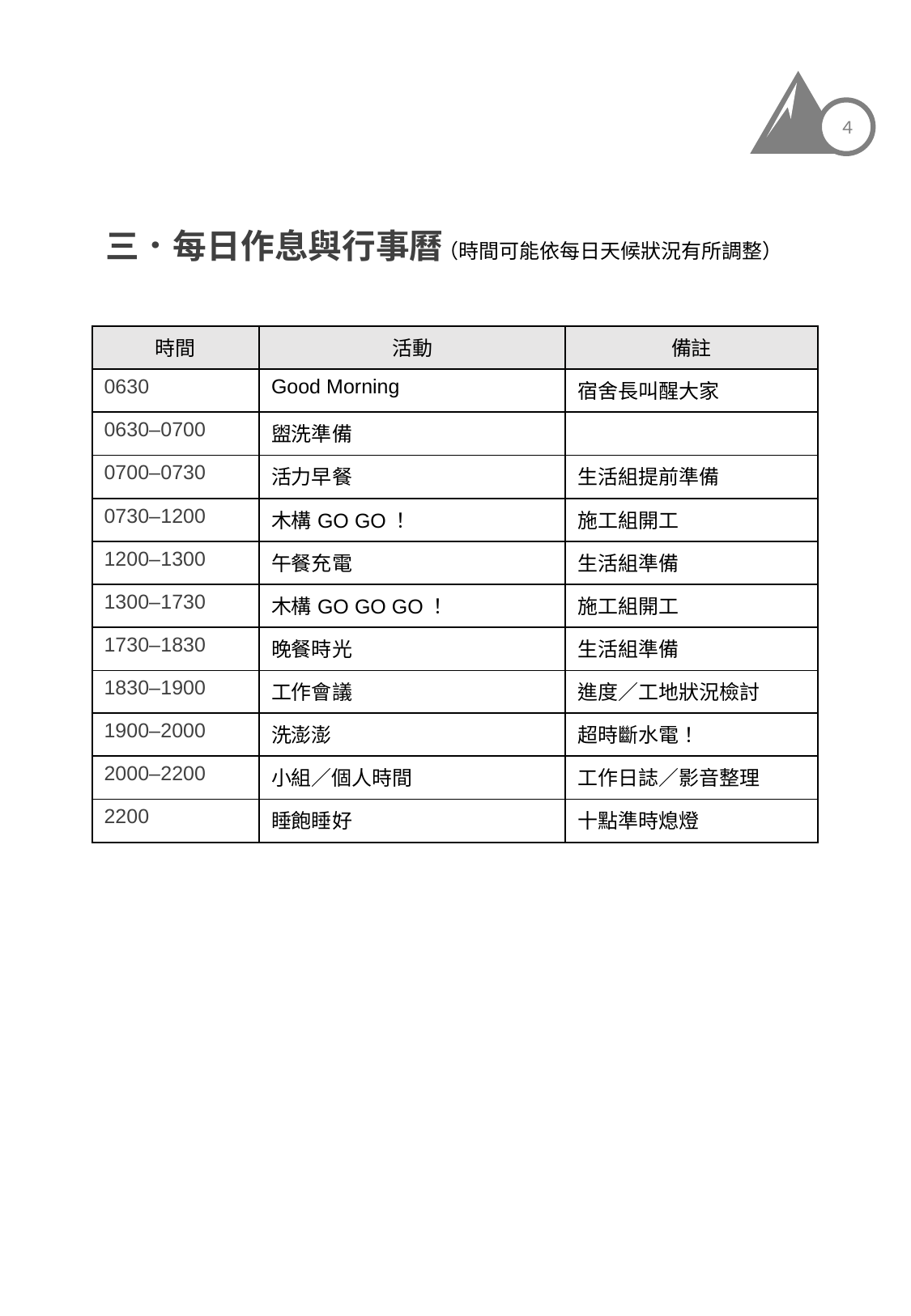

４
三．每日作息與行事曆
（時間可能依每日天候狀況有所調整）
| 時間 | 活動 | 備註 |
| --- | --- | --- |
| 0630 | Good Morning | 宿舍長叫醒大家 |
| 0630–0700 | 盥洗準備 |  |
| 0700–0730 | 活力早餐 | 生活組提前準備 |
| 0730–1200 | 木構GO GO！ | 施工組開工 |
| 1200–1300 | 午餐充電 | 生活組準備 |
| 1300–1730 | 木構GO GO GO！ | 施工組開工 |
| 1730–1830 | 晚餐時光 | 生活組準備 |
| 1830–1900 | 工作會議 | 進度／工地狀況檢討 |
| 1900–2000 | 洗澎澎 | 超時斷水電！ |
| 2000–2200 | 小組／個人時間 | 工作日誌／影音整理 |
| 2200 | 睡飽睡好 | 十點準時熄燈 |